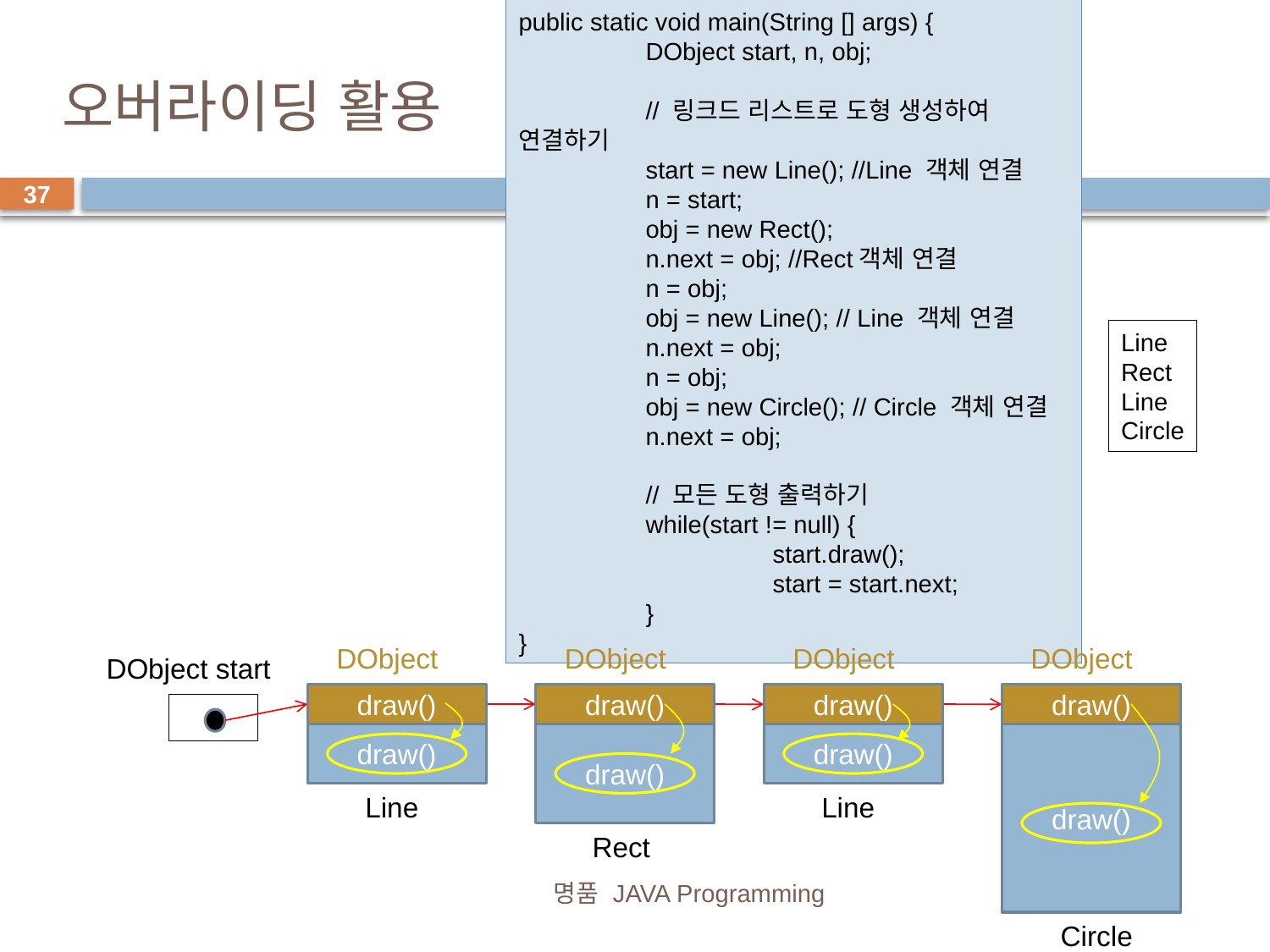

public static void main(String [] args) {
	DObject start, n, obj;

	// 링크드 리스트로 도형 생성하여 연결하기
	start = new Line(); //Line 객체 연결
	n = start;
	obj = new Rect();
	n.next = obj; //Rect객체 연결
	n = obj;
	obj = new Line(); // Line 객체 연결
	n.next = obj;
	n = obj;
	obj = new Circle(); // Circle 객체 연결
	n.next = obj;

	// 모든 도형 출력하기
	while(start != null) {
		start.draw();
		start = start.next;
	}
}
# 오버라이딩 활용
37
Line
Rect
Line
Circle
DObject
DObject
DObject
DObject
DObject start
draw()
draw()
draw()
draw()

draw()
draw()
draw()
draw()

Line
Line

Rect
명품 JAVA Programming
Circle